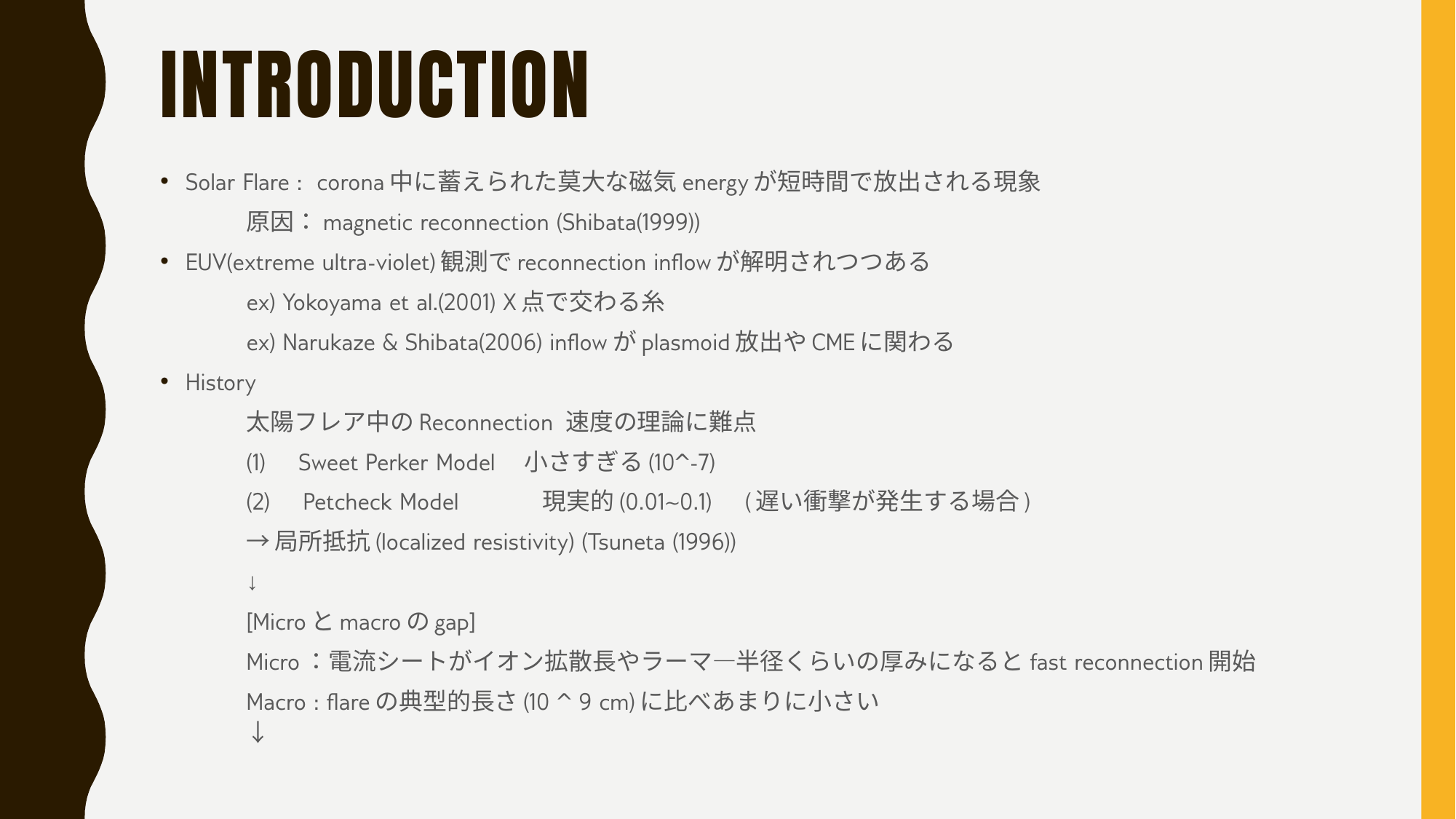

# introduction
Solar Flare :  corona中に蓄えられた莫大な磁気energyが短時間で放出される現象
	原因：magnetic reconnection (Shibata(1999))
EUV(extreme ultra-violet)観測でreconnection inflowが解明されつつある
	ex) Yokoyama et al.(2001) X点で交わる糸
	ex) Narukaze & Shibata(2006) inflowがplasmoid放出やCMEに関わる
History
	太陽フレア中のReconnection 速度の理論に難点
	(1)　Sweet Perker Model　小さすぎる(10^-7)
	(2)　Petcheck Model 　　　現実的(0.01~0.1)　(遅い衝撃が発生する場合)
	→局所抵抗(localized resistivity) (Tsuneta (1996))
	↓
	[Microとmacroのgap]
	Micro：電流シートがイオン拡散長やラーマ―半径くらいの厚みになるとfast reconnection開始
	Macro : flareの典型的長さ(10 ^ 9 cm)に比べあまりに小さい
	↓